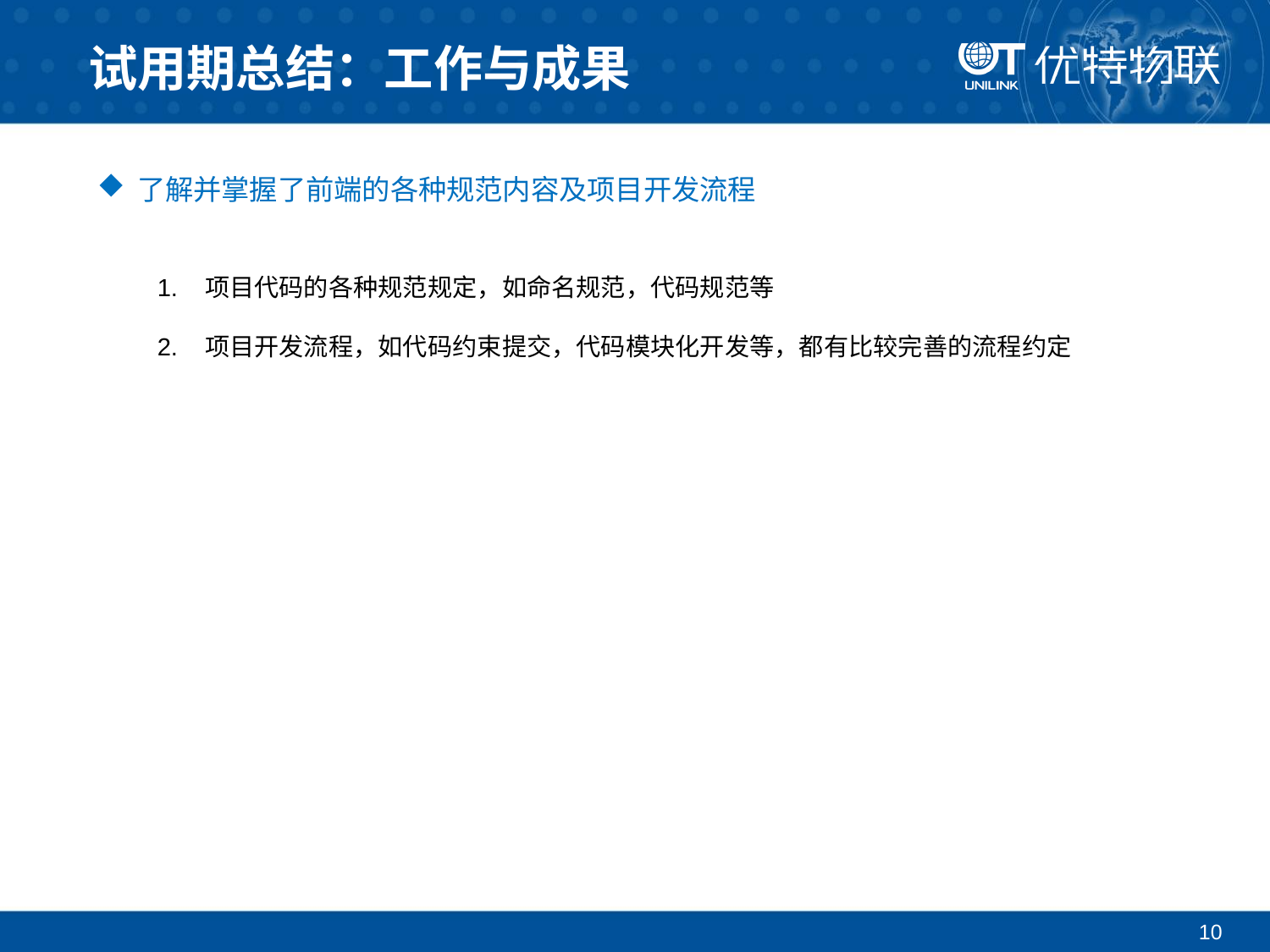

# 试用期总结：工作与成果
了解并掌握了前端的各种规范内容及项目开发流程
项目代码的各种规范规定，如命名规范，代码规范等
项目开发流程，如代码约束提交，代码模块化开发等，都有比较完善的流程约定

10